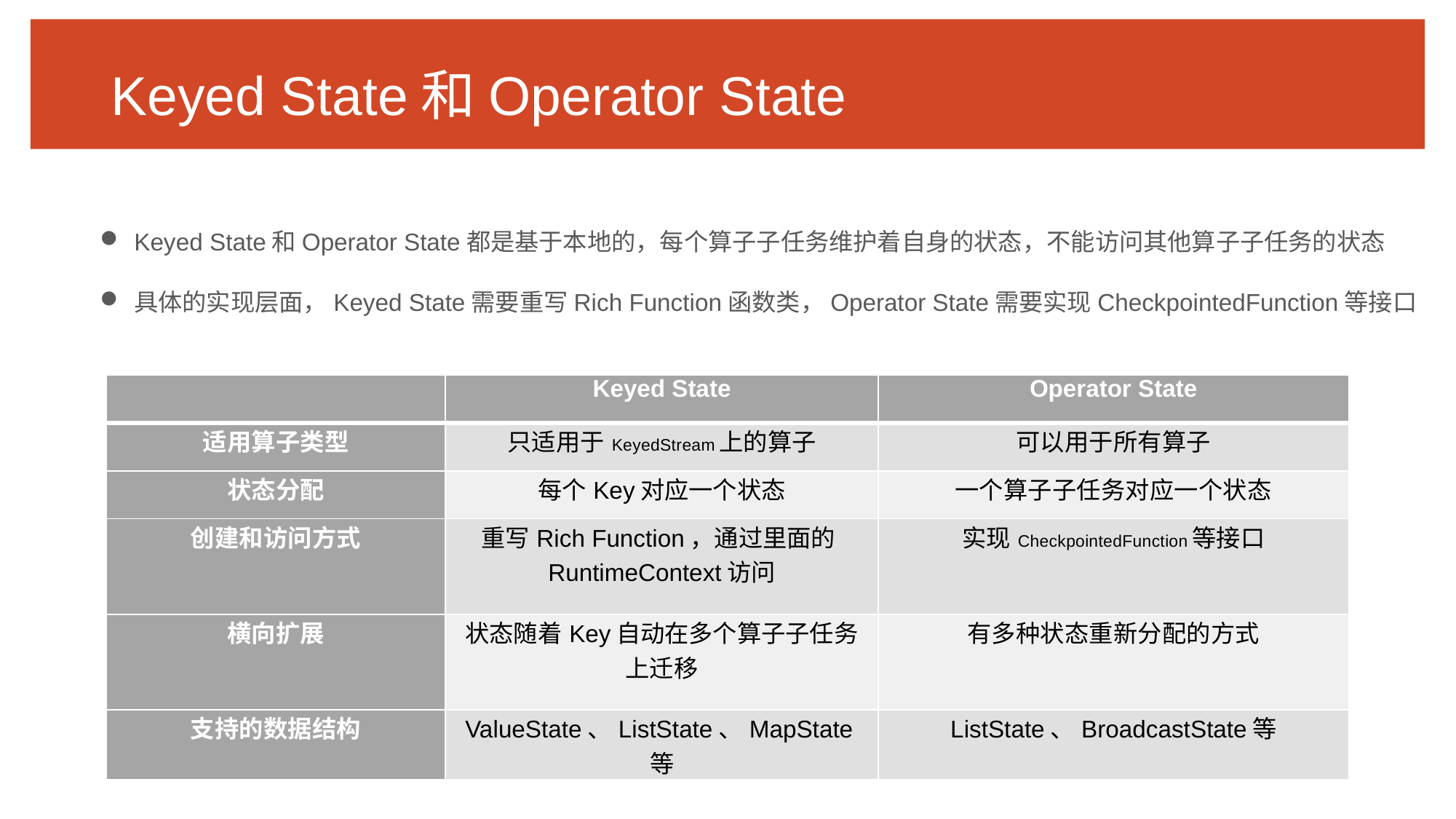

# Keyed State和Operator State
Keyed State和Operator State都是基于本地的，每个算子子任务维护着自身的状态，不能访问其他算子子任务的状态
具体的实现层面，Keyed State需要重写Rich Function函数类，Operator State需要实现CheckpointedFunction等接口
|  | Keyed State | Operator State |
| --- | --- | --- |
| 适用算子类型 | 只适用于KeyedStream上的算子 | 可以用于所有算子 |
| 状态分配 | 每个Key对应一个状态 | 一个算子子任务对应一个状态 |
| 创建和访问方式 | 重写Rich Function，通过里面的RuntimeContext访问 | 实现CheckpointedFunction等接口 |
| 横向扩展 | 状态随着Key自动在多个算子子任务上迁移 | 有多种状态重新分配的方式 |
| 支持的数据结构 | ValueState、ListState、MapState等 | ListState、BroadcastState等 |